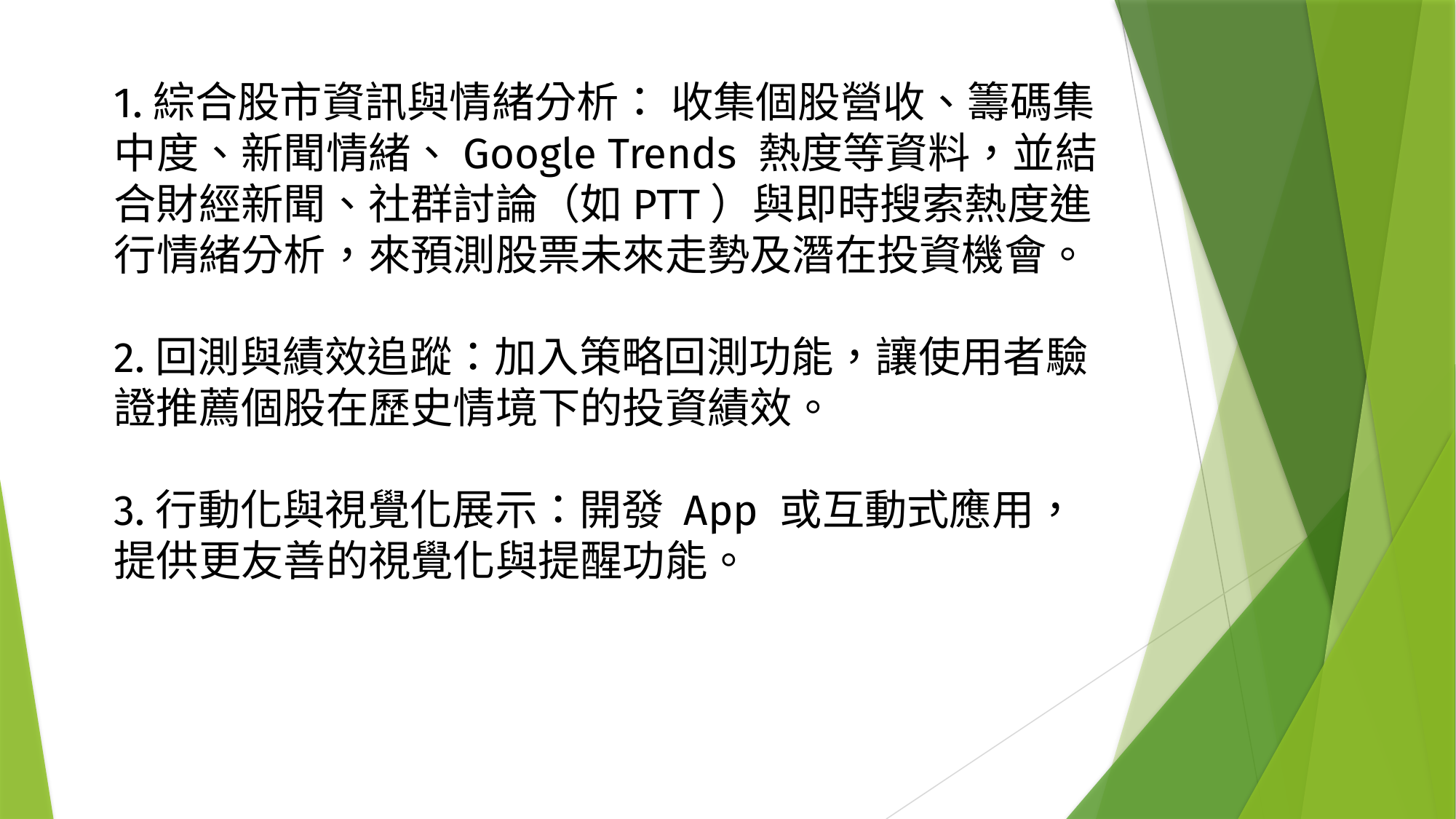

# 1.綜合股市資訊與情緒分析： 收集個股營收、籌碼集中度、新聞情緒、Google Trends 熱度等資料，並結合財經新聞、社群討論（如PTT）與即時搜索熱度進行情緒分析，來預測股票未來走勢及潛在投資機會。 2.回測與績效追蹤：加入策略回測功能，讓使用者驗證推薦個股在歷史情境下的投資績效。 3.行動化與視覺化展示：開發 App 或互動式應用，提供更友善的視覺化與提醒功能。